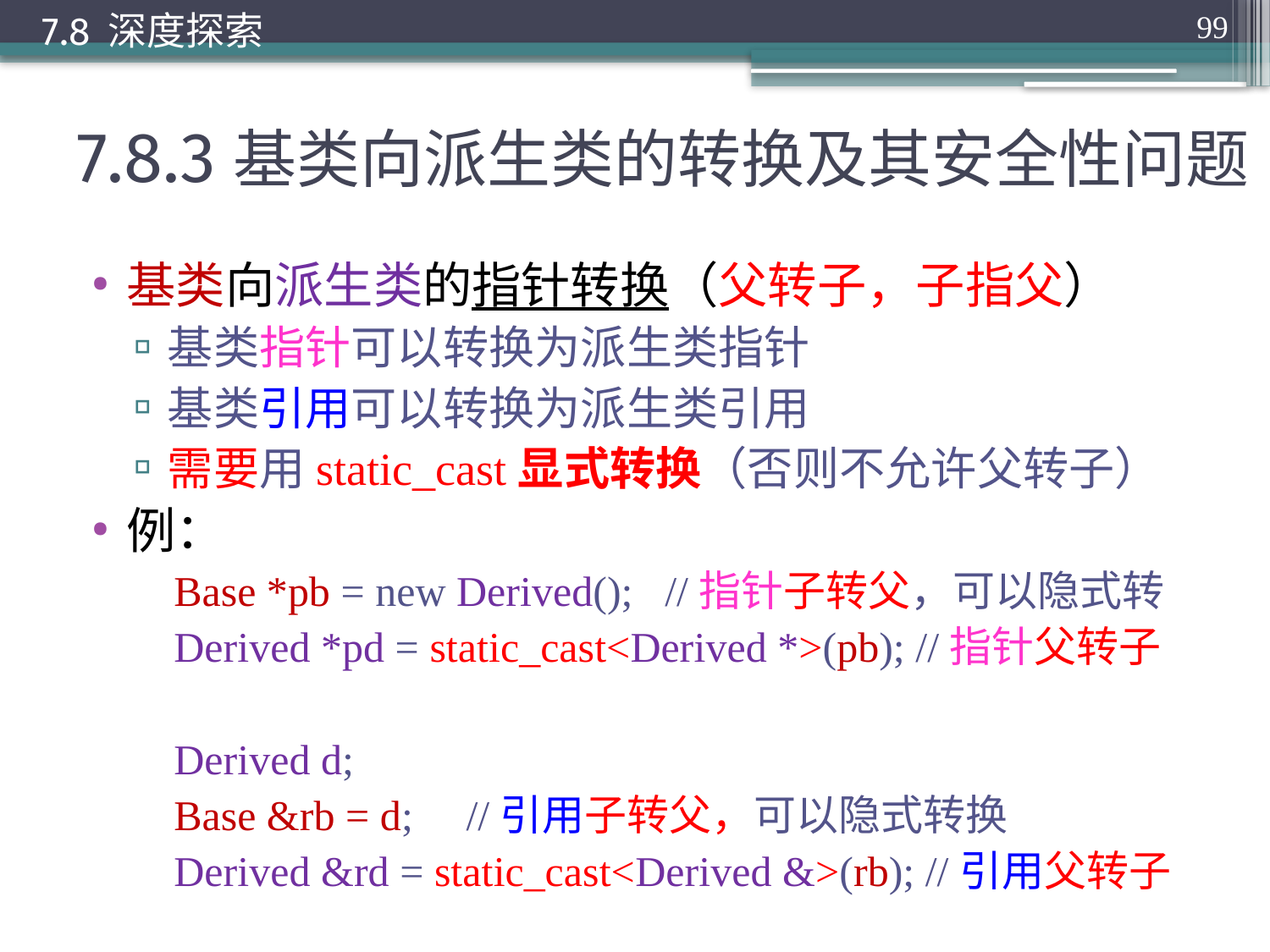

7.8 深度探索
99
# 7.8.3基类向派生类的转换及其安全性问题
基类向派生类的指针转换（父转子，子指父）
基类指针可以转换为派生类指针
基类引用可以转换为派生类引用
需要用static_cast显式转换（否则不允许父转子）
例：
Base *pb = new Derived();   //指针子转父，可以隐式转
Derived *pd = static_cast<Derived *>(pb); //指针父转子

Derived d;
Base &rb = d;     //引用子转父，可以隐式转换
Derived &rd = static_cast<Derived &>(rb); //引用父转子